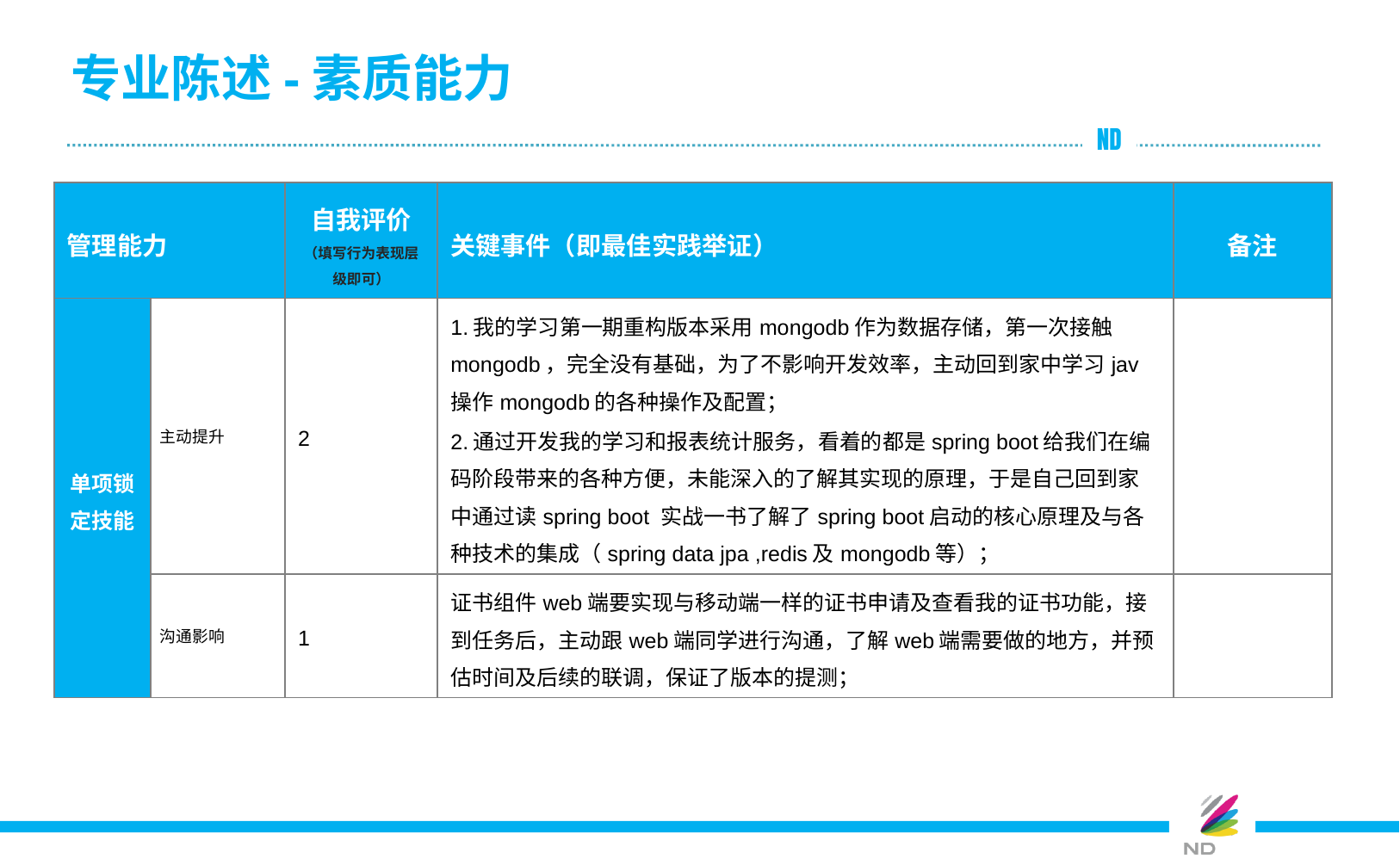

# 专业陈述-素质能力
| 管理能力 |  | 自我评价 （填写行为表现层级即可） | 关键事件（即最佳实践举证） | 备注 |
| --- | --- | --- | --- | --- |
| 单项锁定技能 | 主动提升 | 2 | 1.我的学习第一期重构版本采用mongodb作为数据存储，第一次接触mongodb，完全没有基础，为了不影响开发效率，主动回到家中学习jav操作mongodb的各种操作及配置； 2.通过开发我的学习和报表统计服务，看着的都是spring boot给我们在编码阶段带来的各种方便，未能深入的了解其实现的原理，于是自己回到家中通过读spring boot 实战一书了解了spring boot启动的核心原理及与各种技术的集成（spring data jpa ,redis及mongodb等）； |  |
|  | 沟通影响 | 1 | 证书组件web端要实现与移动端一样的证书申请及查看我的证书功能，接到任务后，主动跟web端同学进行沟通，了解web端需要做的地方，并预估时间及后续的联调，保证了版本的提测； |  |
9